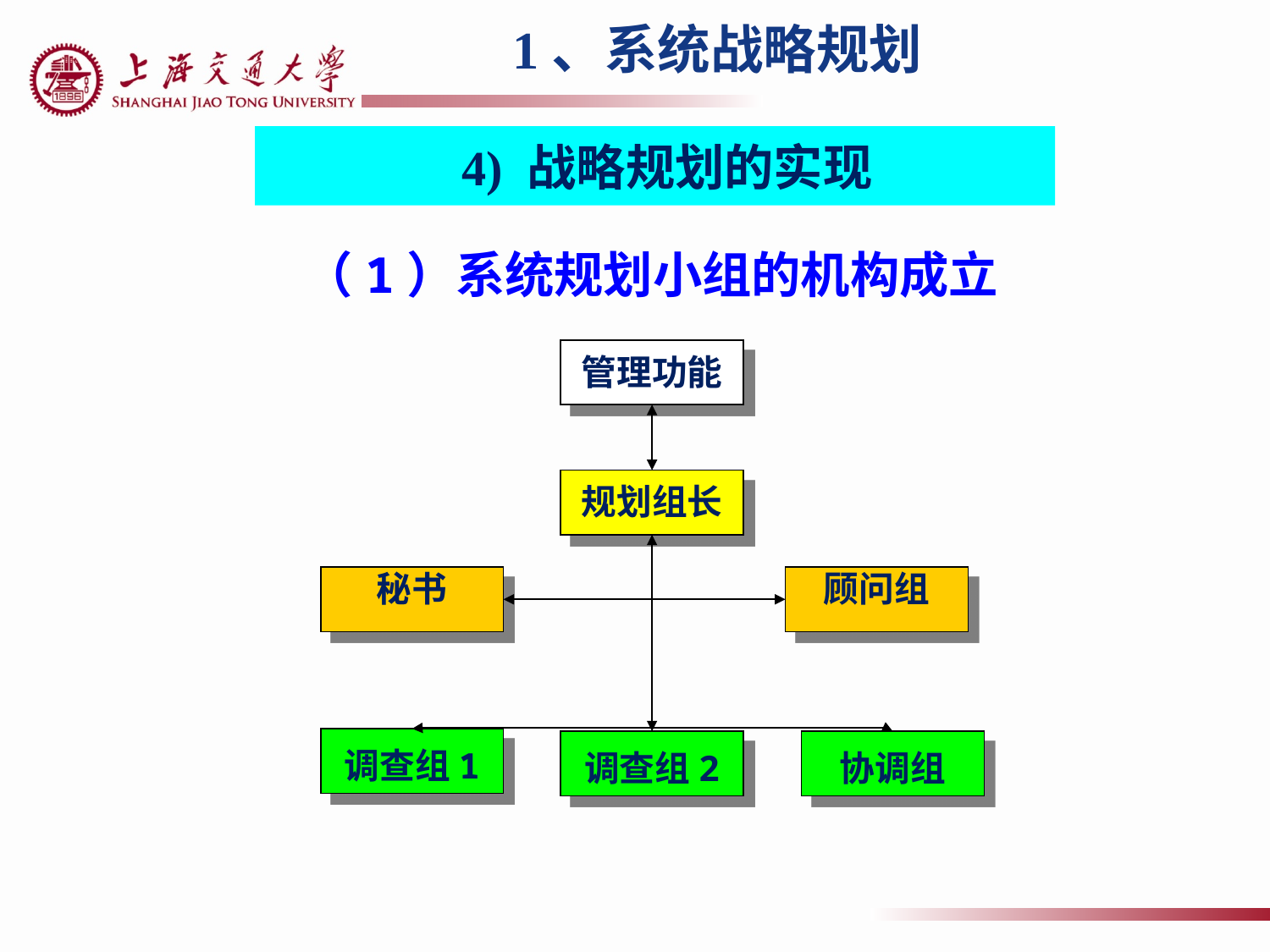

1、系统战略规划
  4) 战略规划的实现
# （1）系统规划小组的机构成立
管理功能
规划组长
秘书
顾问组
调查组1
调查组2
协调组